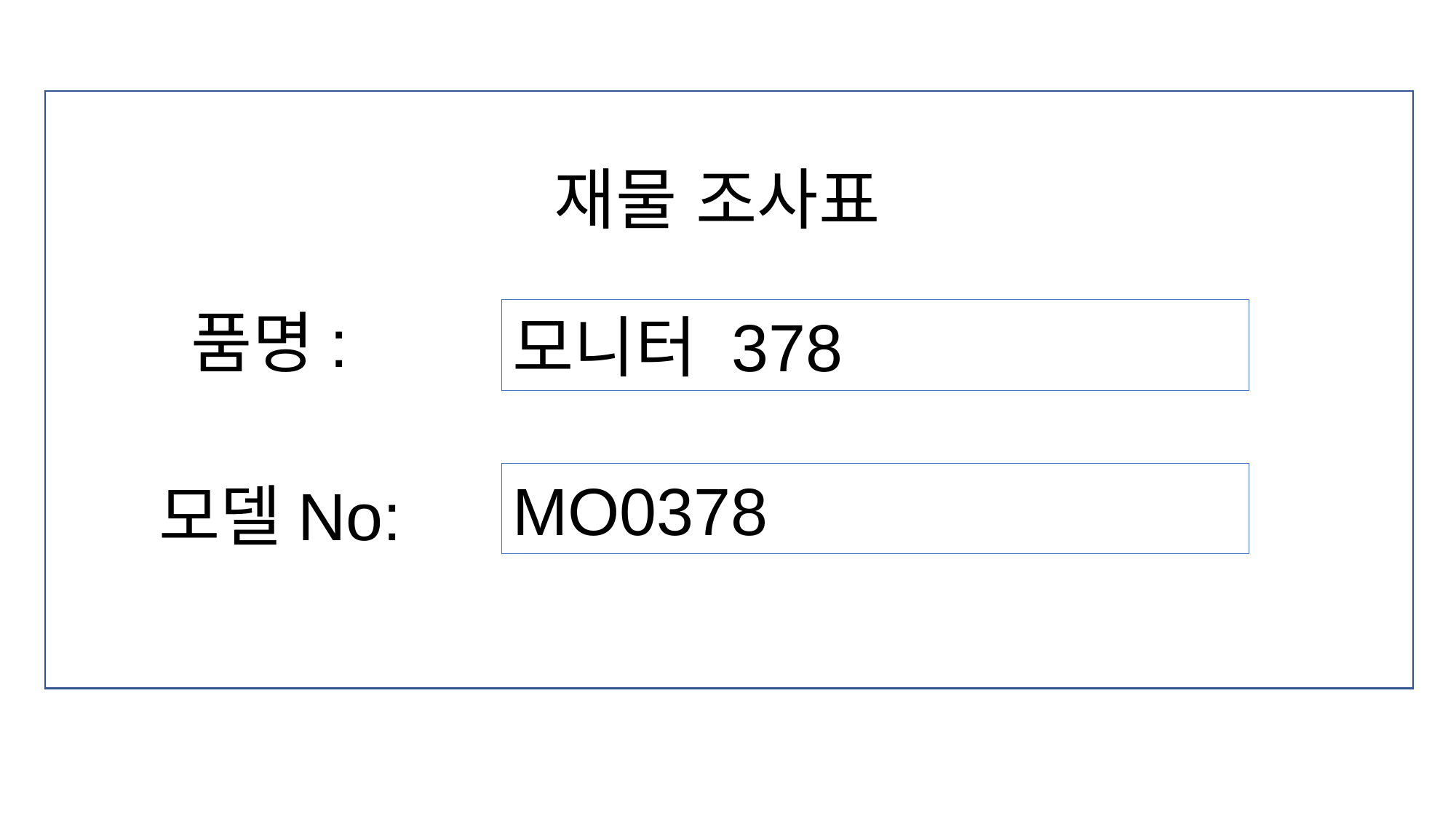

재물 조사표
품명:
모니터 378
MO0378
모델No: